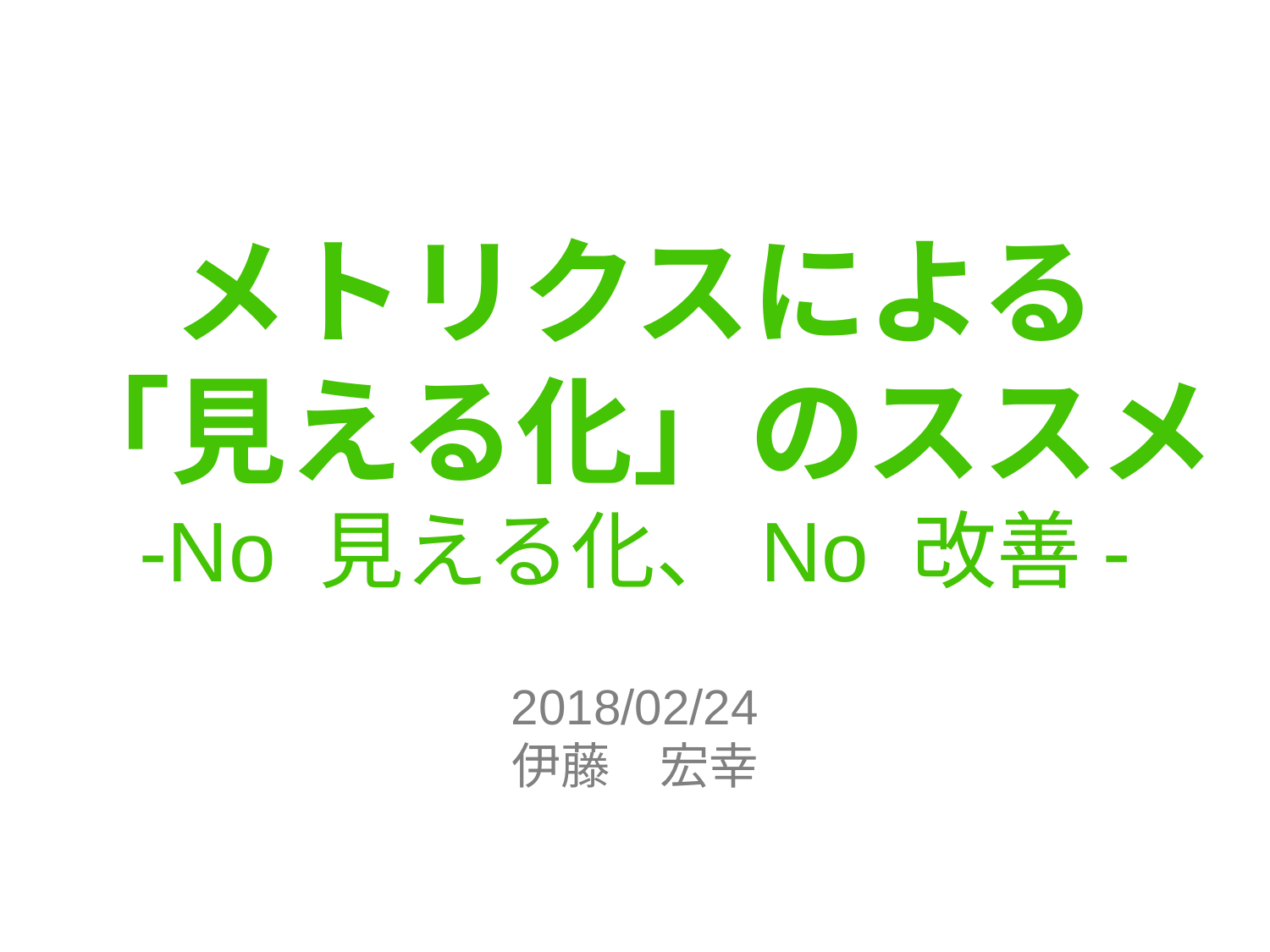

メトリクスによる
「見える化」のススメ
-No 見える化、No 改善-
2018/02/24
伊藤　宏幸